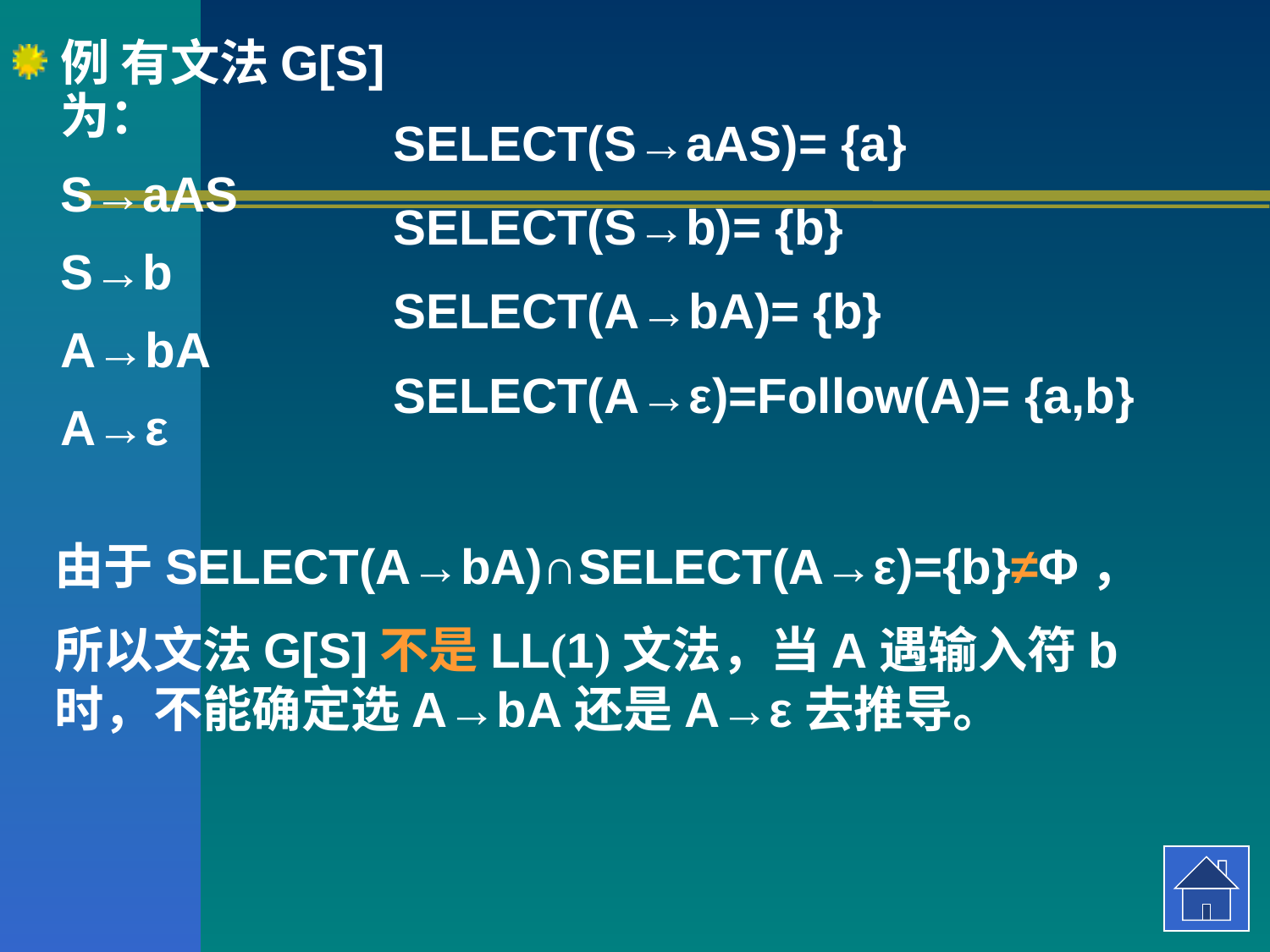

例 有文法G[S]为：
	S→aAS
	S→b
	A→bA
	A→ε
SELECT(S→aAS)= {a}
SELECT(S→b)= {b}
SELECT(A→bA)= {b}
SELECT(A→ε)=Follow(A)= {a,b}
由于SELECT(A→bA)∩SELECT(A→ε)={b}≠Φ，
所以文法G[S]不是LL(1)文法，当A遇输入符b时，不能确定选A→bA还是A→ε去推导。